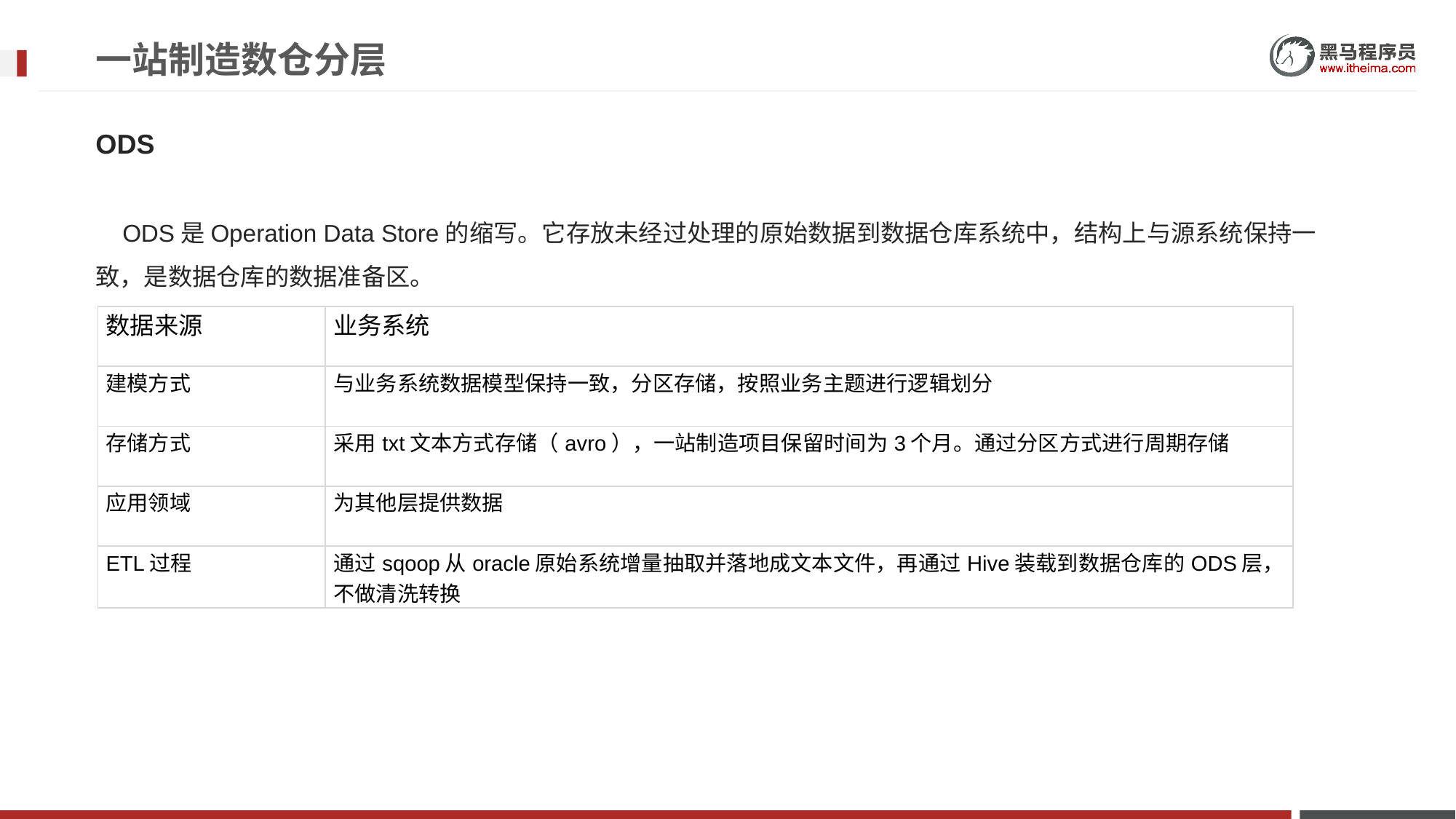

# 一站制造数仓分层
ODS
    ODS是Operation Data Store的缩写。它存放未经过处理的原始数据到数据仓库系统中，结构上与源系统保持一致，是数据仓库的数据准备区。

| 数据来源 | 业务系统 |
| --- | --- |
| 建模方式 | 与业务系统数据模型保持一致，分区存储，按照业务主题进行逻辑划分 |
| 存储方式 | 采用txt文本方式存储（avro），一站制造项目保留时间为3个月。通过分区方式进行周期存储 |
| 应用领域 | 为其他层提供数据 |
| ETL过程 | 通过sqoop从oracle原始系统增量抽取并落地成文本文件，再通过Hive装载到数据仓库的ODS层，不做清洗转换 |